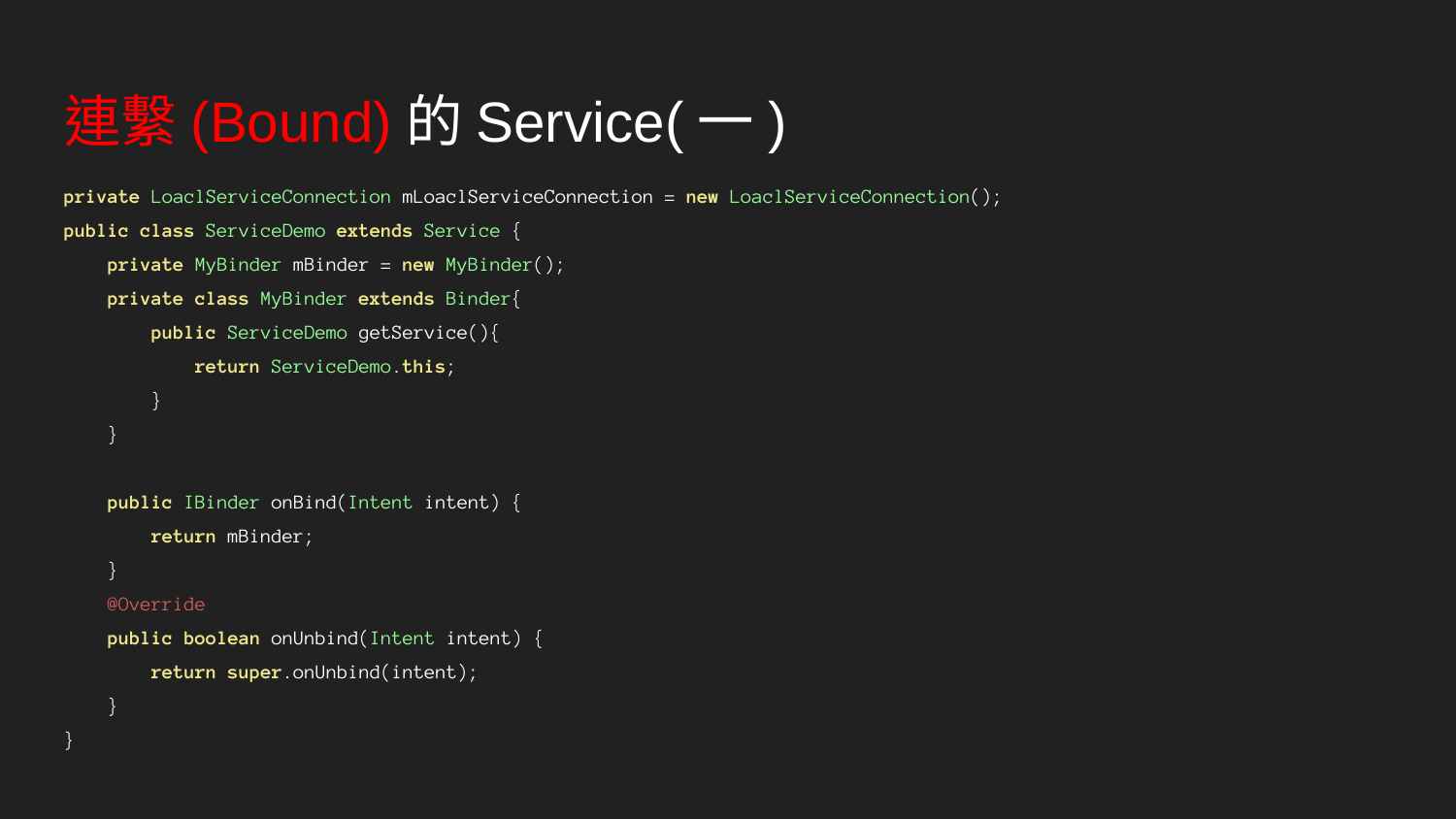

# 連繫(Bound)的Service(一)
private LoaclServiceConnection mLoaclServiceConnection = new LoaclServiceConnection();
public class ServiceDemo extends Service {
    private MyBinder mBinder = new MyBinder();
    private class MyBinder extends Binder{
        public ServiceDemo getService(){
            return ServiceDemo.this;
        }
    }
    public IBinder onBind(Intent intent) {
        return mBinder;
    }
    @Override
    public boolean onUnbind(Intent intent) {
        return super.onUnbind(intent);
    }
}